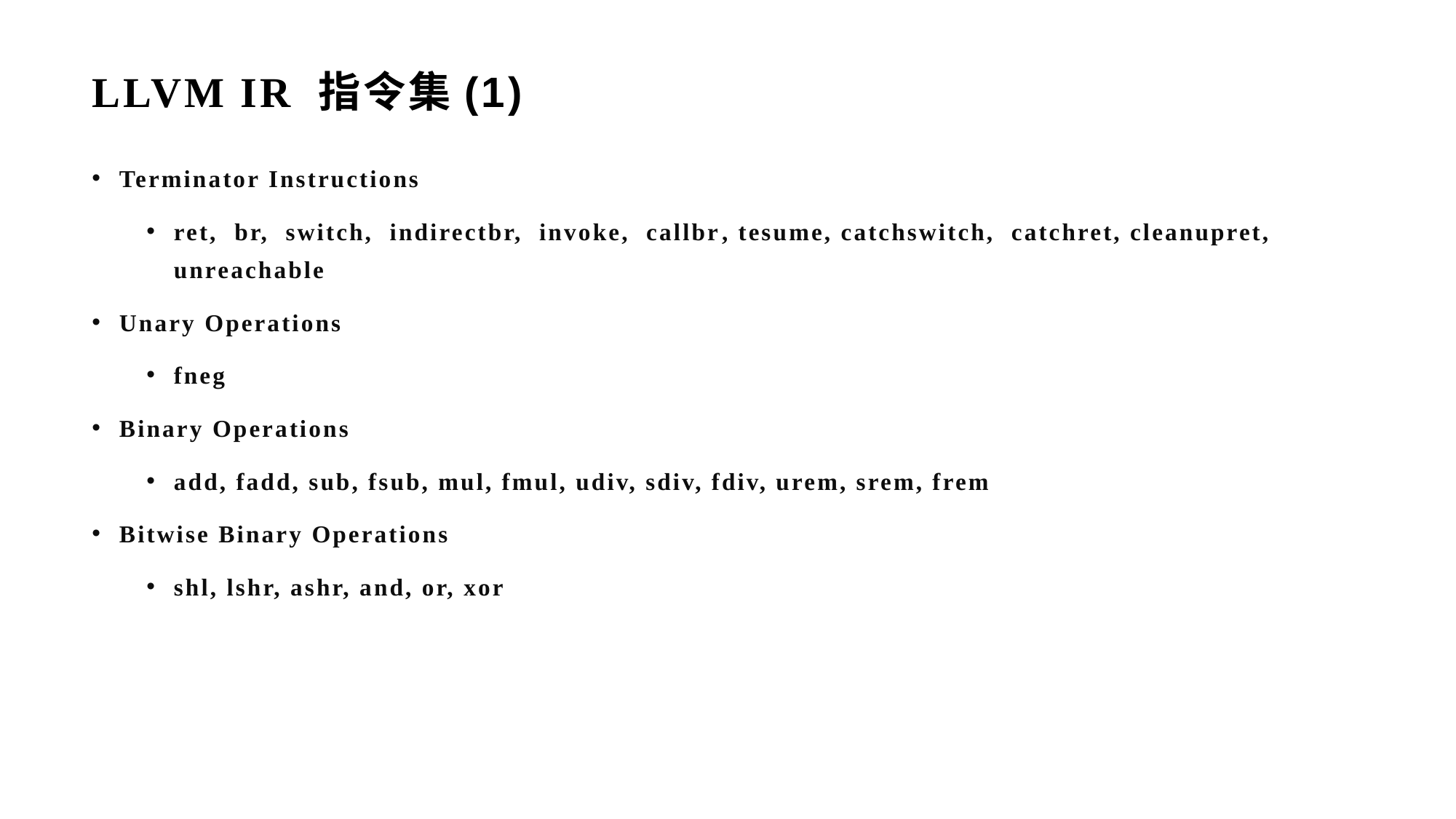

# LLVM IR 指令集(1)
Terminator Instructions
ret,  br,  switch,  indirectbr,  invoke,  callbr, tesume, catchswitch,  catchret, cleanupret, unreachable
Unary Operations
fneg
Binary Operations
add, fadd, sub, fsub, mul, fmul, udiv, sdiv, fdiv, urem, srem, frem
Bitwise Binary Operations
shl, lshr, ashr, and, or, xor